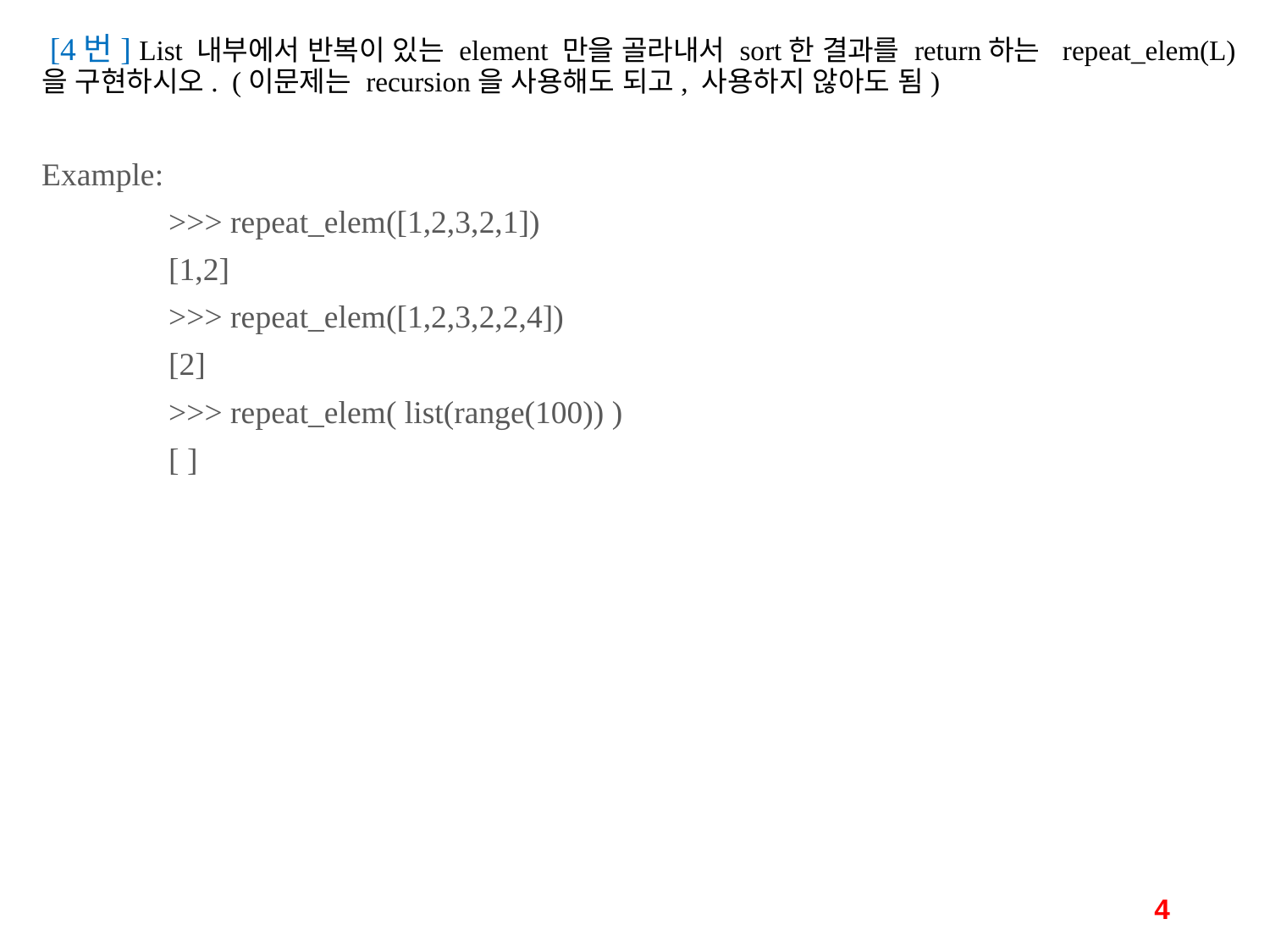

[4번] List 내부에서 반복이 있는 element 만을 골라내서 sort한 결과를 return하는  repeat_elem(L) 을 구현하시오.  (이문제는 recursion을 사용해도 되고, 사용하지 않아도 됨)

Example:
	>>> repeat_elem([1,2,3,2,1])
	[1,2]
	>>> repeat_elem([1,2,3,2,2,4])
	[2]
	>>> repeat_elem( list(range(100)) )
	[ ]
4